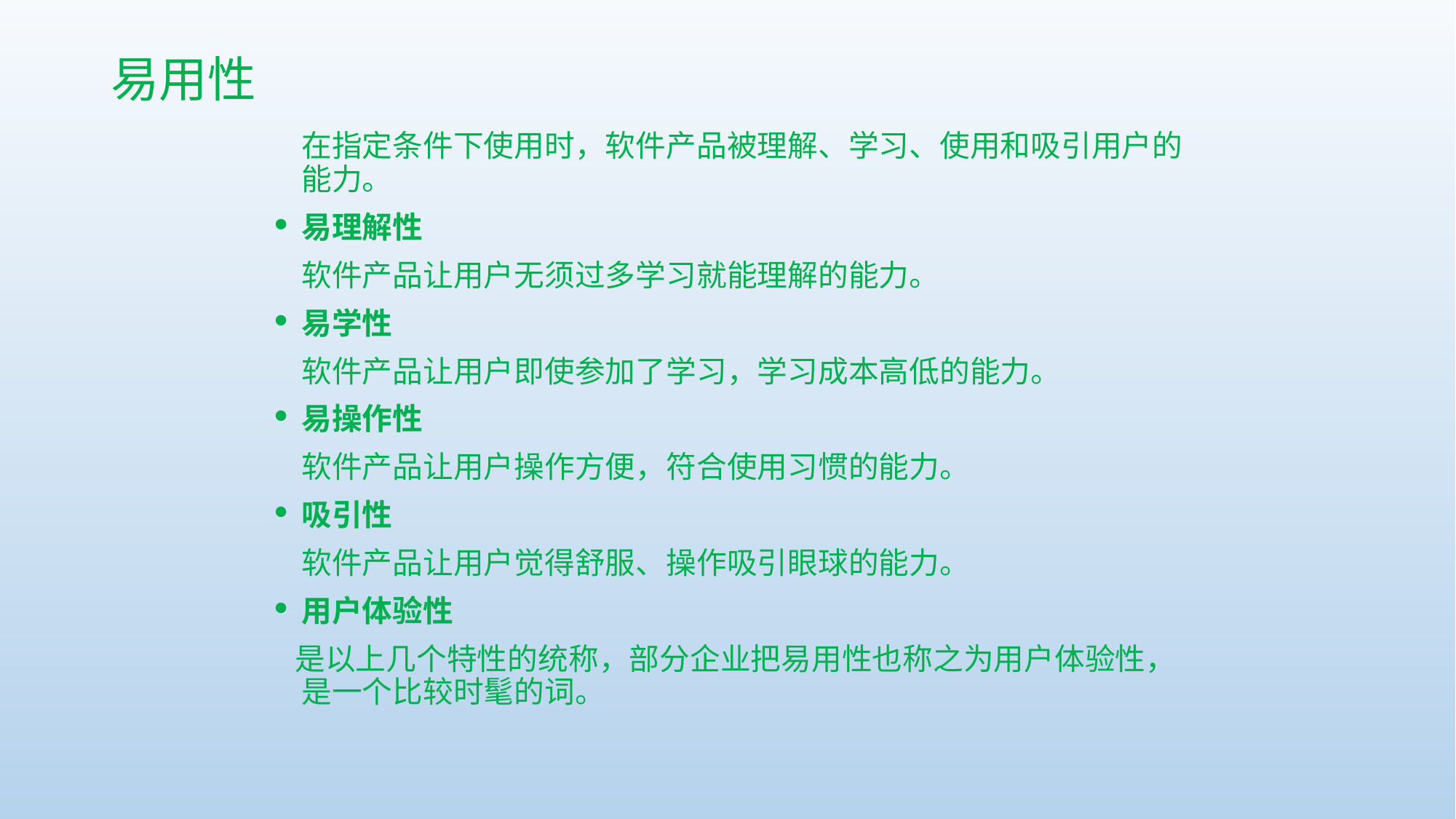

# 易用性
	在指定条件下使用时，软件产品被理解、学习、使用和吸引用户的能力。
易理解性
	软件产品让用户无须过多学习就能理解的能力。
易学性
	软件产品让用户即使参加了学习，学习成本高低的能力。
易操作性
	软件产品让用户操作方便，符合使用习惯的能力。
吸引性
	软件产品让用户觉得舒服、操作吸引眼球的能力。
用户体验性
  是以上几个特性的统称，部分企业把易用性也称之为用户体验性，是一个比较时髦的词。